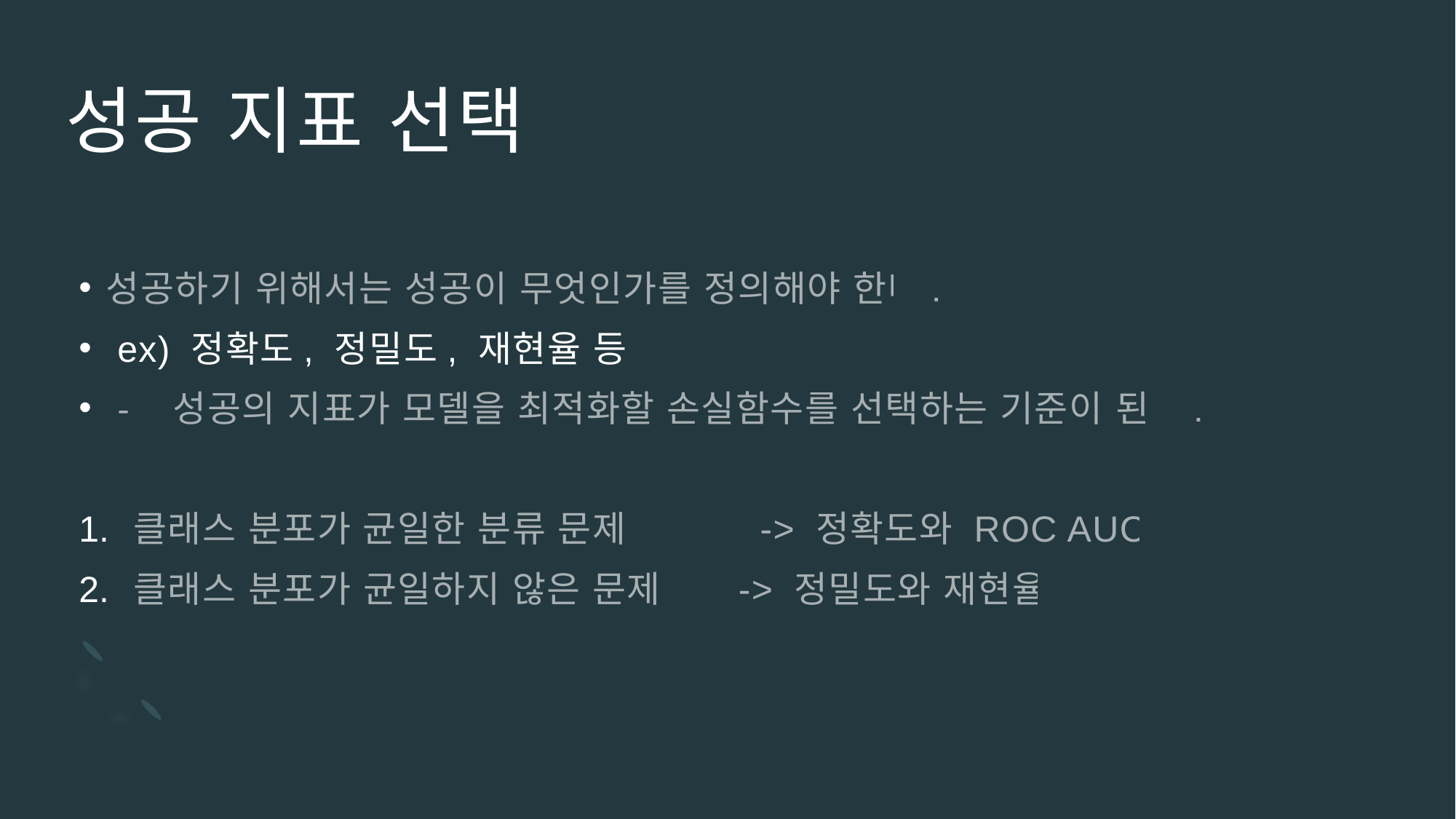

# 성공 지표 선택

성공하기 위해서는 성공이 무엇인가를 정의해야 한다.
 ex) 정확도, 정밀도, 재현율 등
 -   성공의 지표가 모델을 최적화할 손실함수를 선택하는 기준이 된다.

클래스 분포가 균일한 분류 문제           -> 정확도와 ROC AUC
클래스 분포가 균일하지 않은 문제      -> 정밀도와 재현율